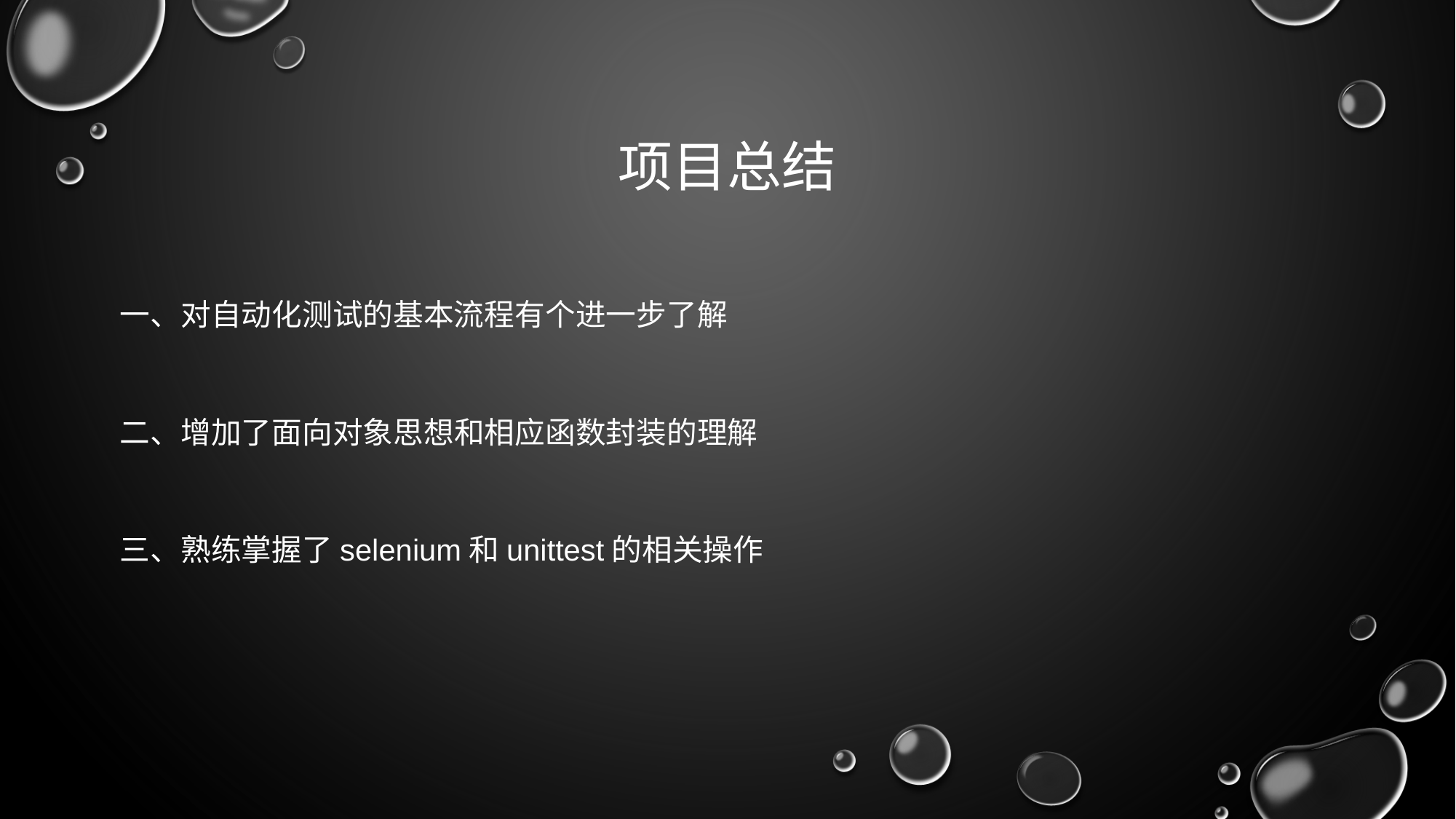

# 项目总结
一、对自动化测试的基本流程有个进一步了解

二、增加了面向对象思想和相应函数封装的理解

三、熟练掌握了selenium和unittest的相关操作